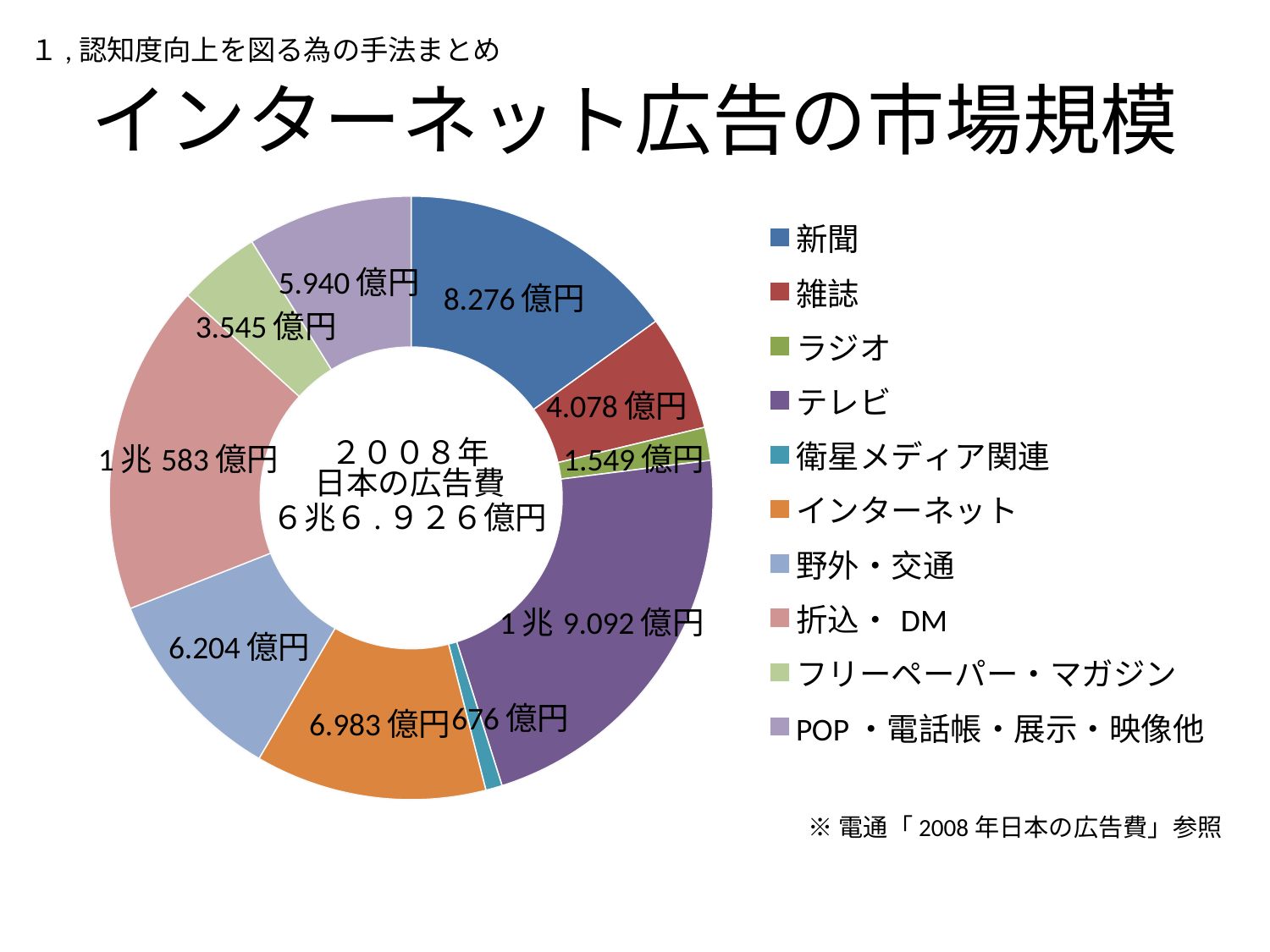

１,認知度向上を図る為の手法まとめ
# インターネット広告の市場規模

### Chart

| Category | 売上高 |
|---|---|
| 新聞 | 17.0 |
| 雑誌 | 7.0 |
| ラジオ | 2.0 |
| テレビ | 25.0 |
| 衛星メディア関連 | 1.0 |
| インターネット | 14.0 |
| 野外・交通 | 12.0 |
| 折込・DM | 20.0 |
| フリーペーパー・マガジン | 5.0 |
| POP・電話帳・展示・映像他 | 10.0 |
※電通「2008年日本の広告費」参照